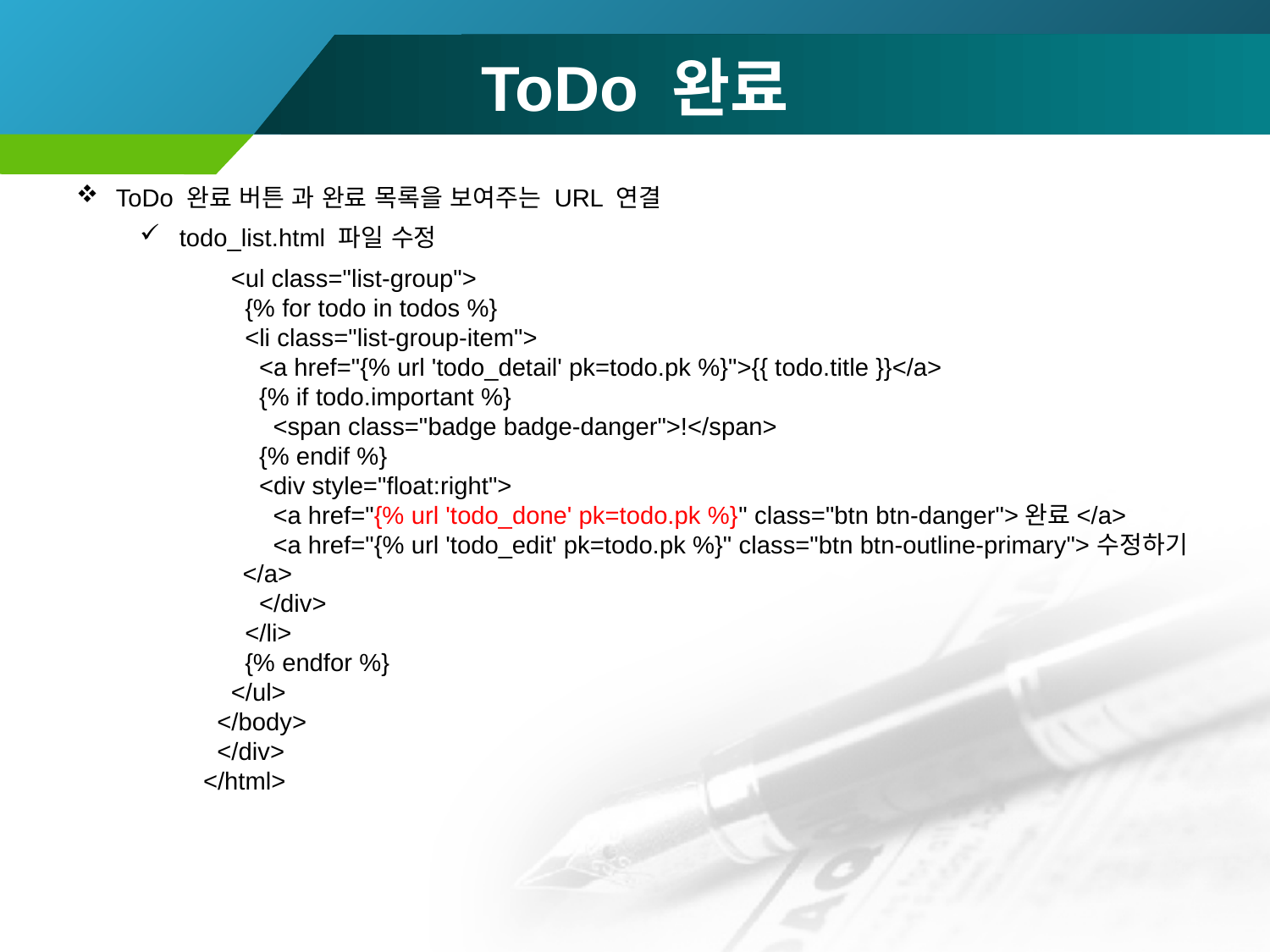

# ToDo 완료
ToDo 완료 버튼 과 완료 목록을 보여주는 URL 연결
todo_list.html 파일 수정
    <ul class="list-group">
      {% for todo in todos %}
      <li class="list-group-item">
        <a href="{% url 'todo_detail' pk=todo.pk %}">{{ todo.title }}</a>
        {% if todo.important %}
          <span class="badge badge-danger">!</span>
        {% endif %}
        <div style="float:right">
          <a href="{% url 'todo_done' pk=todo.pk %}" class="btn btn-danger">완료</a>
          <a href="{% url 'todo_edit' pk=todo.pk %}" class="btn btn-outline-primary">수정하기</a>
        </div>
      </li>
      {% endfor %}
    </ul>
  </body>
  </div>
</html>